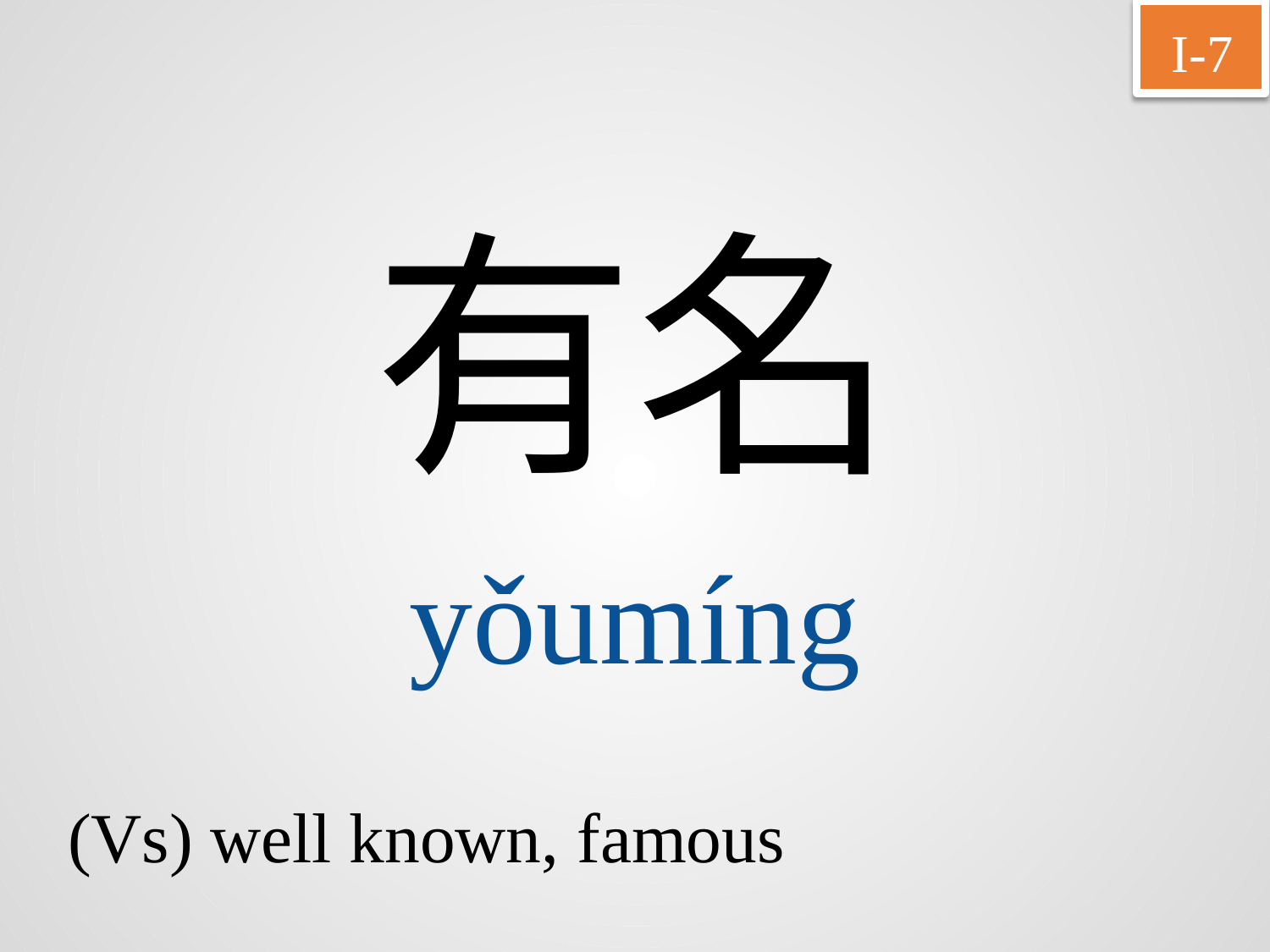

I-7

有名
yǒumíng
(Vs) well known, famous